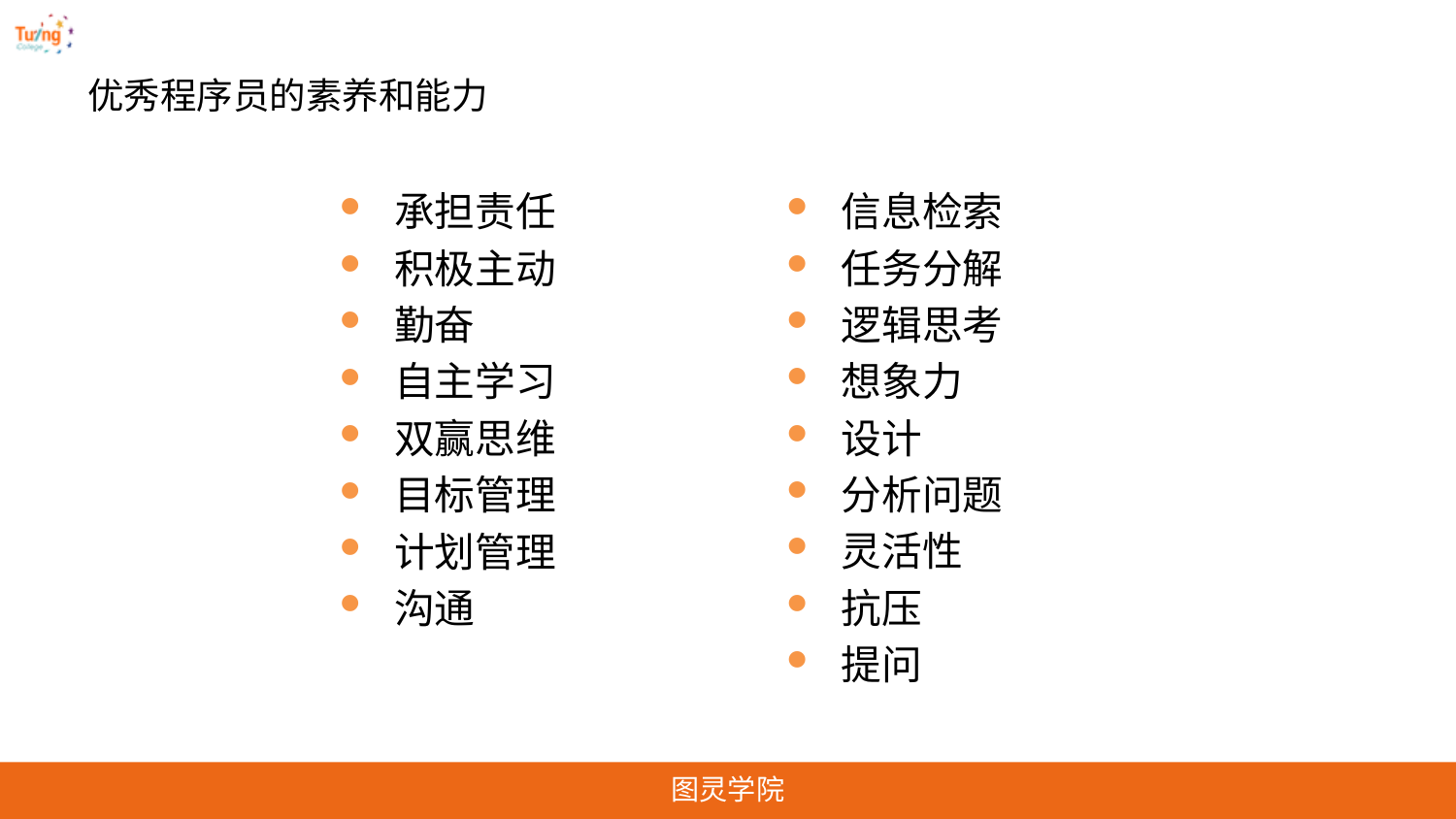

# 优秀程序员的素养和能力
承担责任
积极主动
勤奋
自主学习
双赢思维
目标管理
计划管理
沟通
信息检索
任务分解
逻辑思考
想象力
设计
分析问题
灵活性
抗压
提问
图灵学院